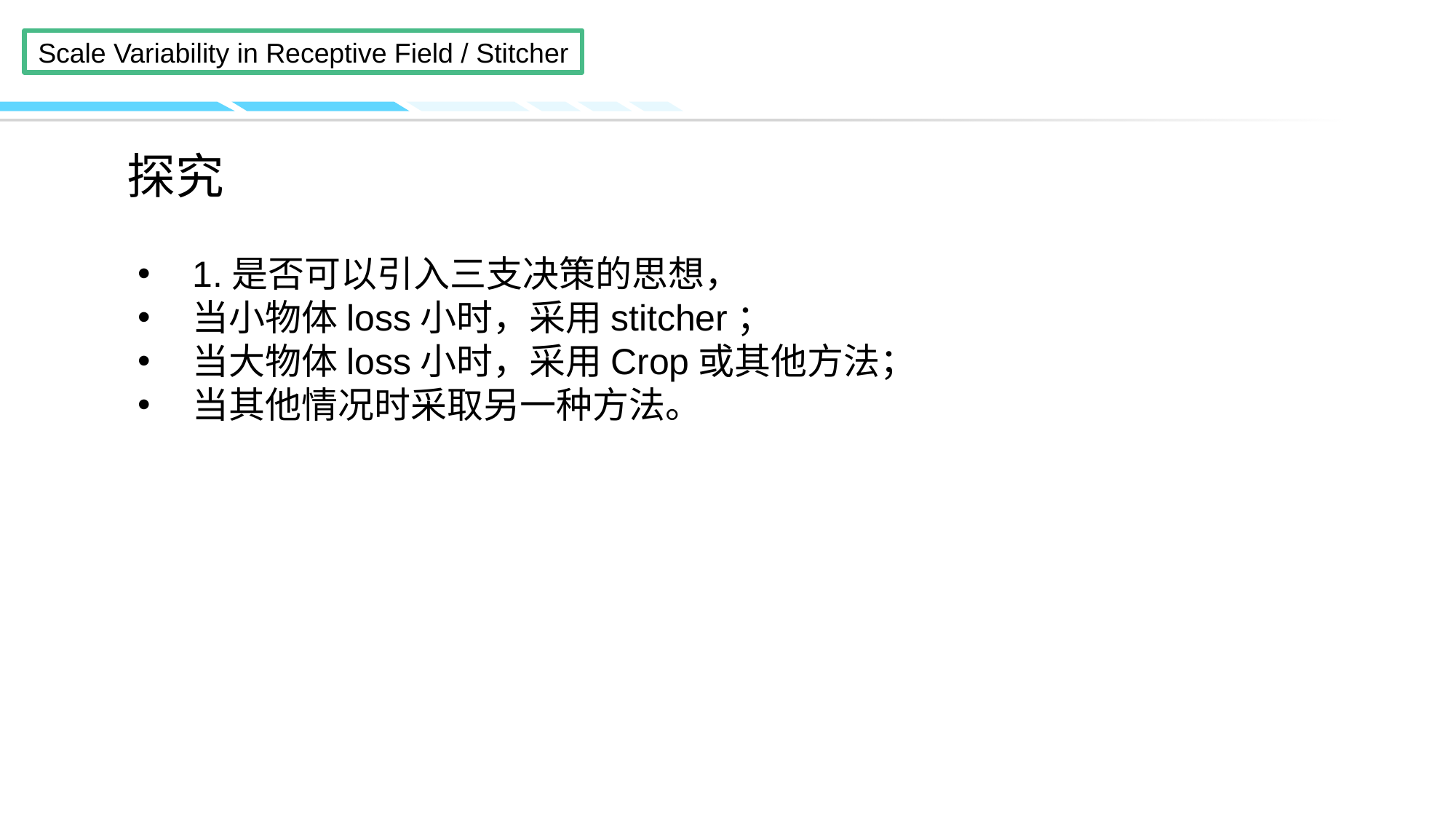

# 探究
1.是否可以引入三支决策的思想，
当小物体loss小时，采用stitcher；
当大物体loss小时，采用Crop或其他方法；
当其他情况时采取另一种方法。